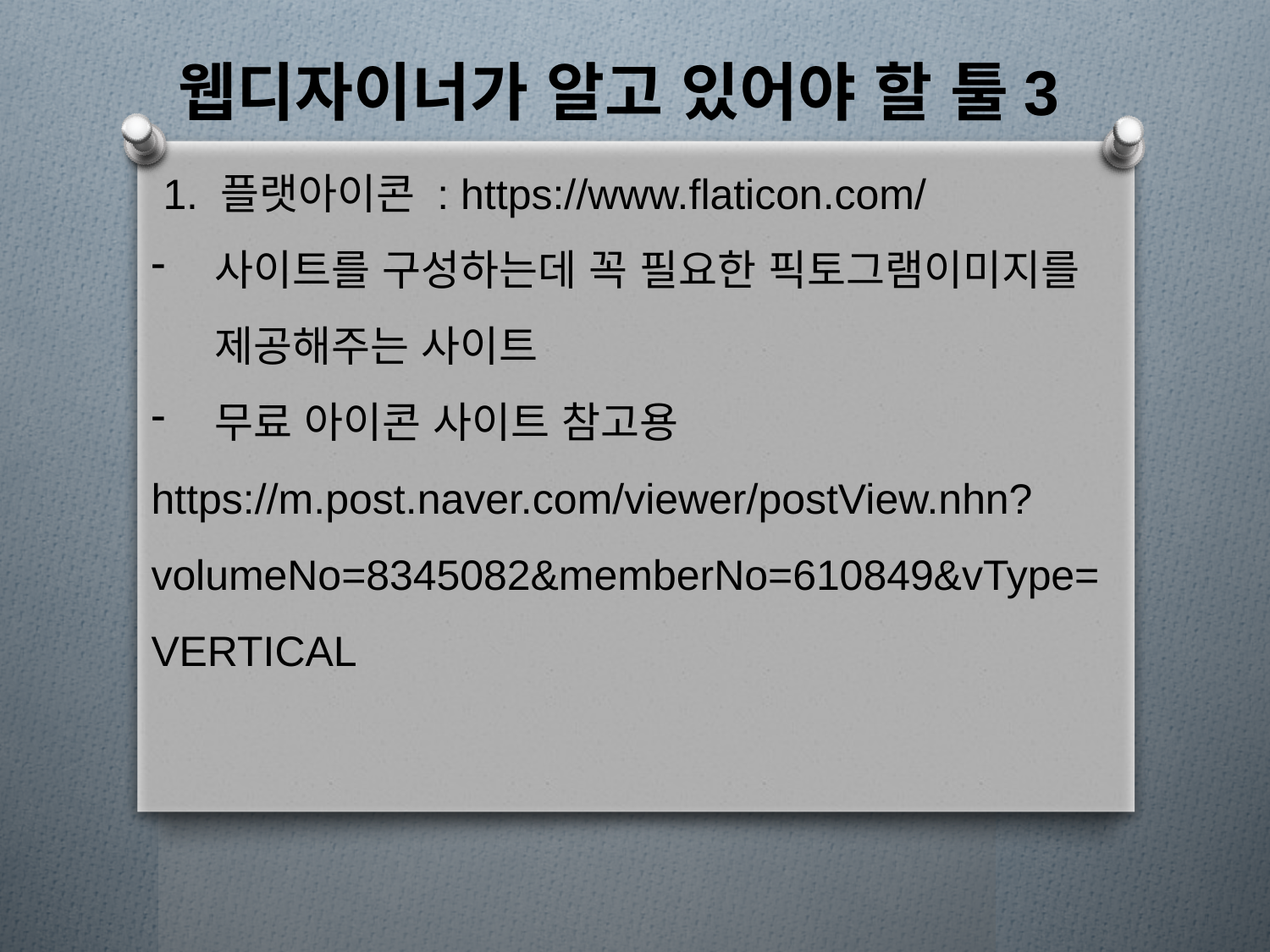

웹디자이너가 알고 있어야 할 툴3
 1. 플랫아이콘 : https://www.flaticon.com/
사이트를 구성하는데 꼭 필요한 픽토그램이미지를 제공해주는 사이트
무료 아이콘 사이트 참고용
https://m.post.naver.com/viewer/postView.nhn?volumeNo=8345082&memberNo=610849&vType=VERTICAL